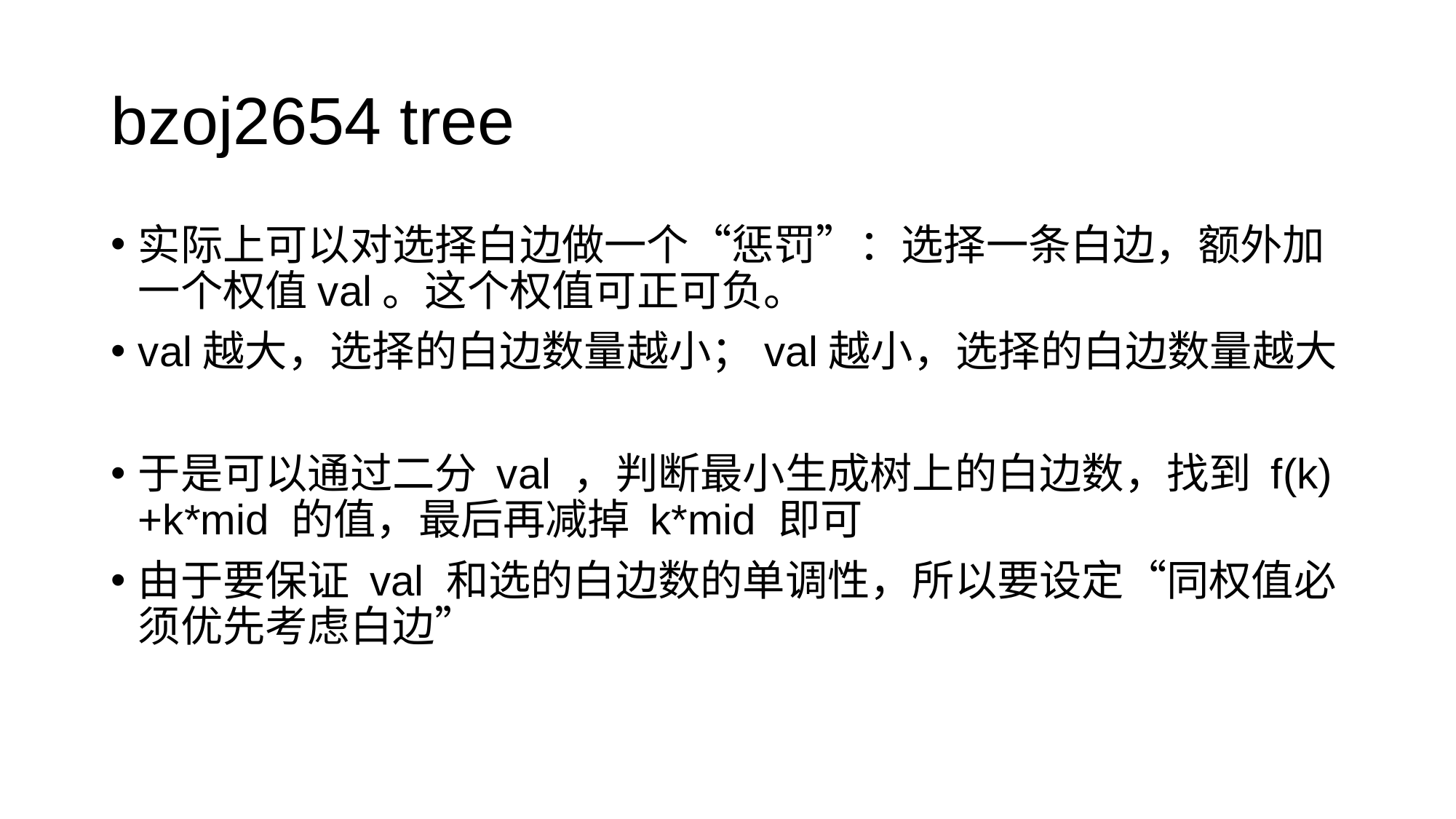

# bzoj2654 tree
实际上可以对选择白边做一个“惩罚”：选择一条白边，额外加一个权值val。这个权值可正可负。
val越大，选择的白边数量越小；val越小，选择的白边数量越大

于是可以通过二分 val ，判断最小生成树上的白边数，找到 f(k)+k*mid 的值，最后再减掉 k*mid 即可
由于要保证 val 和选的白边数的单调性，所以要设定“同权值必须优先考虑白边”